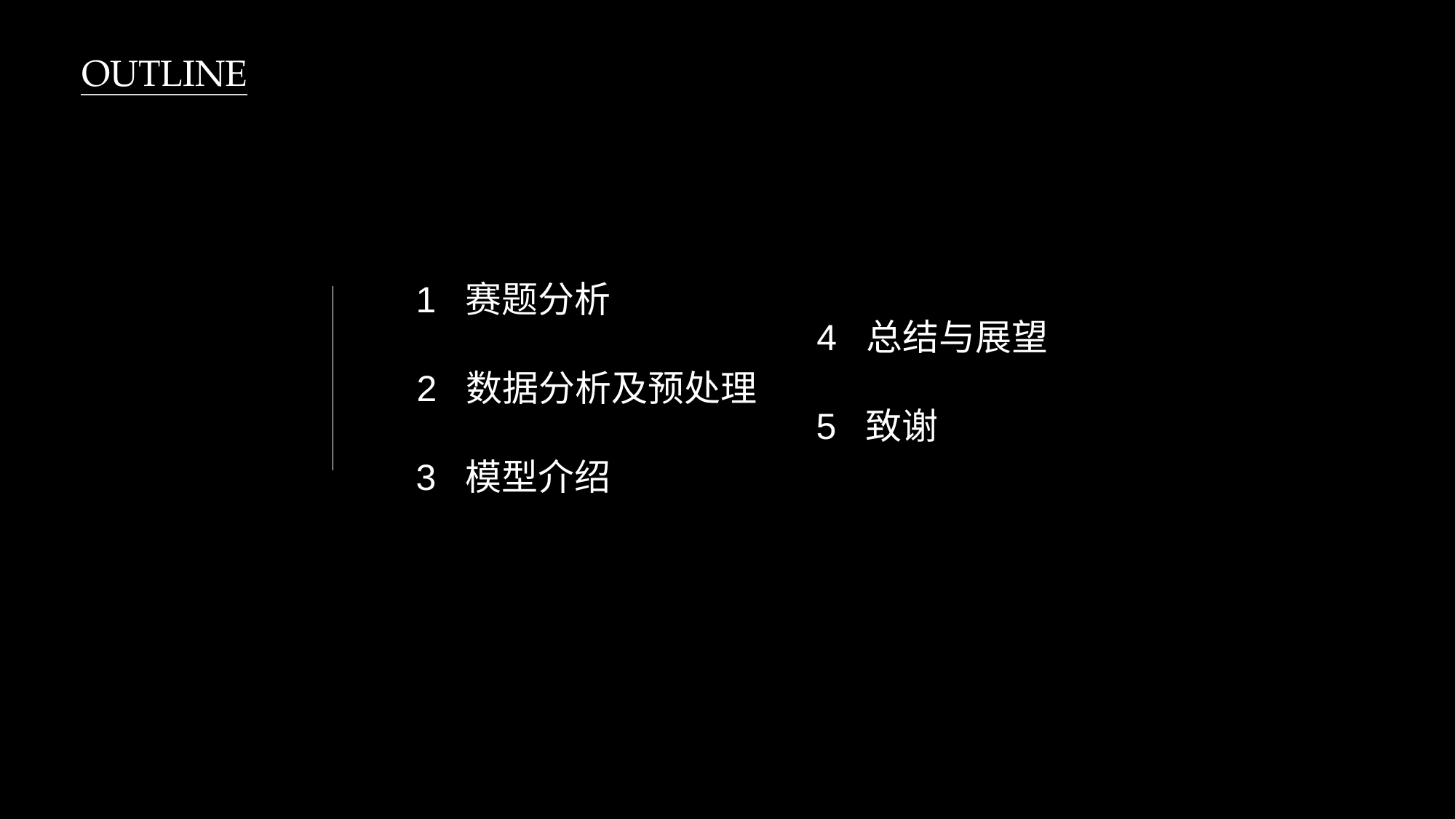

OUTLINE
1  赛题分析
4  总结与展望
2  数据分析及预处理
5  致谢
3  模型介绍